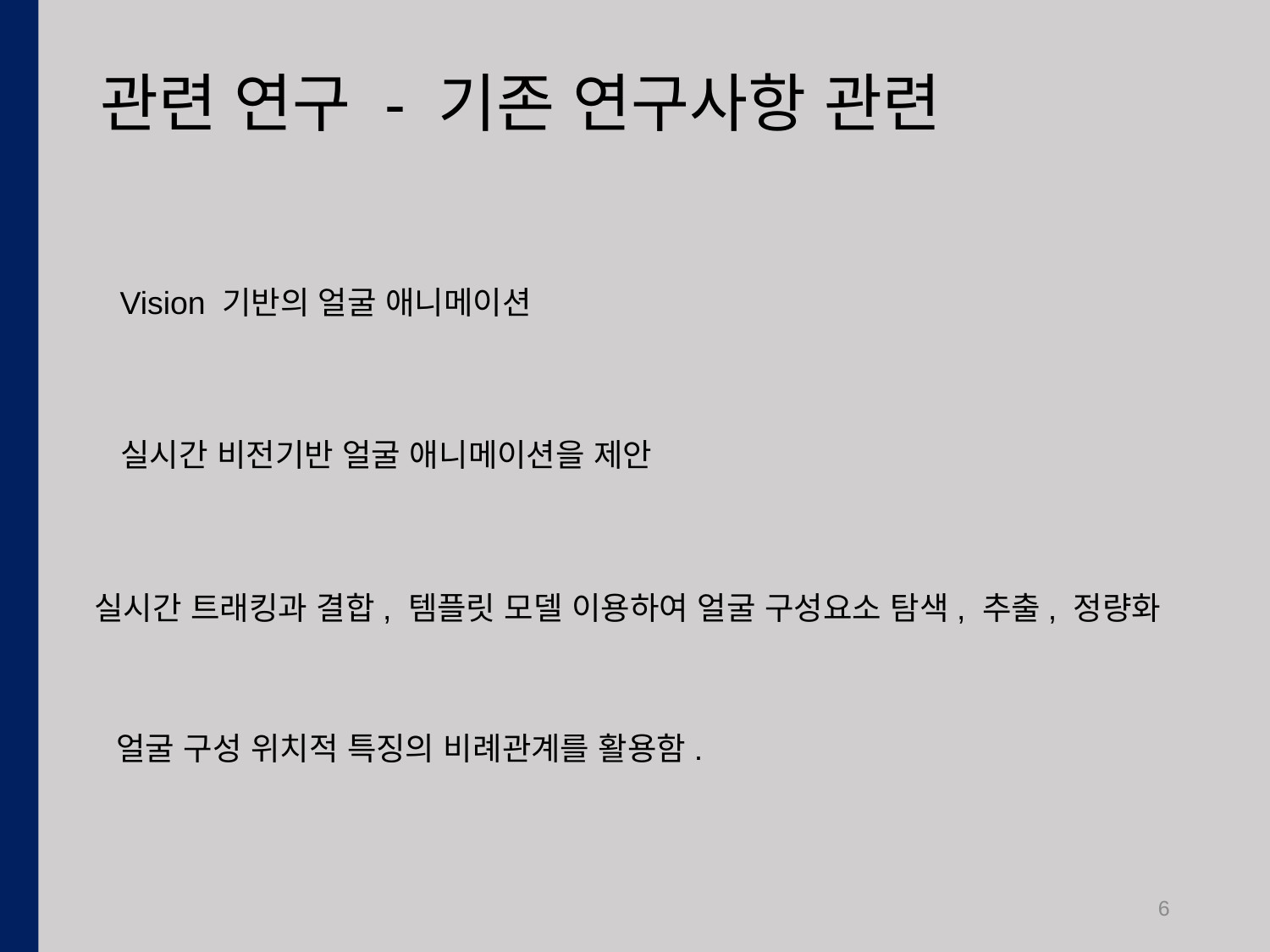

# 관련 연구 - 기존 연구사항 관련
Vision 기반의 얼굴 애니메이션
실시간 비전기반 얼굴 애니메이션을 제안
실시간 트래킹과 결합, 템플릿 모델 이용하여 얼굴 구성요소 탐색, 추출, 정량화
얼굴 구성 위치적 특징의 비례관계를 활용함.
6